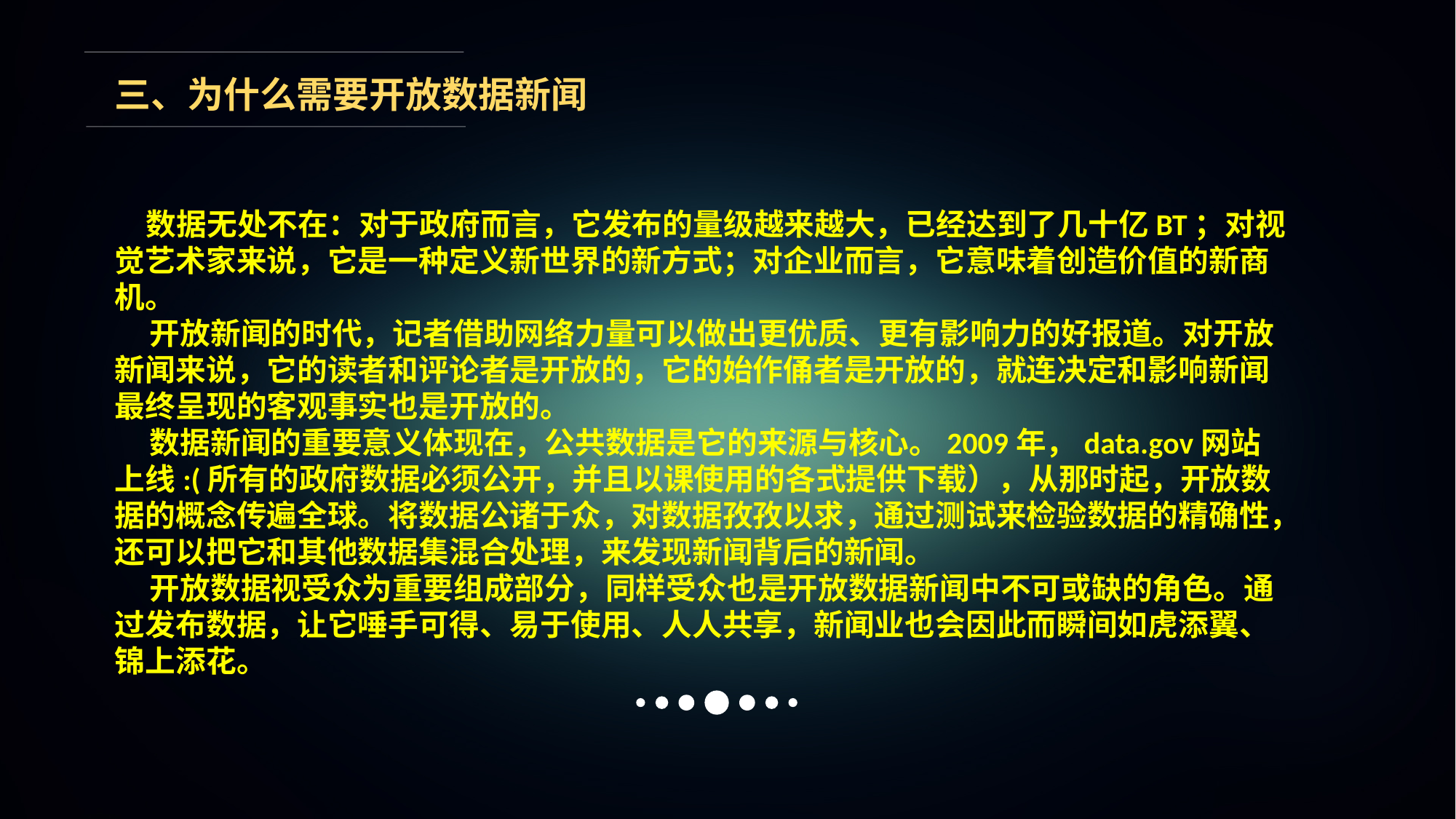

三、为什么需要开放数据新闻

    数据无处不在：对于政府而言，它发布的量级越来越大，已经达到了几十亿BT；对视觉艺术家来说，它是一种定义新世界的新方式；对企业而言，它意味着创造价值的新商机。
    开放新闻的时代，记者借助网络力量可以做出更优质、更有影响力的好报道。对开放新闻来说，它的读者和评论者是开放的，它的始作俑者是开放的，就连决定和影响新闻最终呈现的客观事实也是开放的。
    数据新闻的重要意义体现在，公共数据是它的来源与核心。2009年，data.gov网站上线:(所有的政府数据必须公开，并且以课使用的各式提供下载），从那时起，开放数据的概念传遍全球。将数据公诸于众，对数据孜孜以求，通过测试来检验数据的精确性，还可以把它和其他数据集混合处理，来发现新闻背后的新闻。
    开放数据视受众为重要组成部分，同样受众也是开放数据新闻中不可或缺的角色。通过发布数据，让它唾手可得、易于使用、人人共享，新闻业也会因此而瞬间如虎添翼、锦上添花。